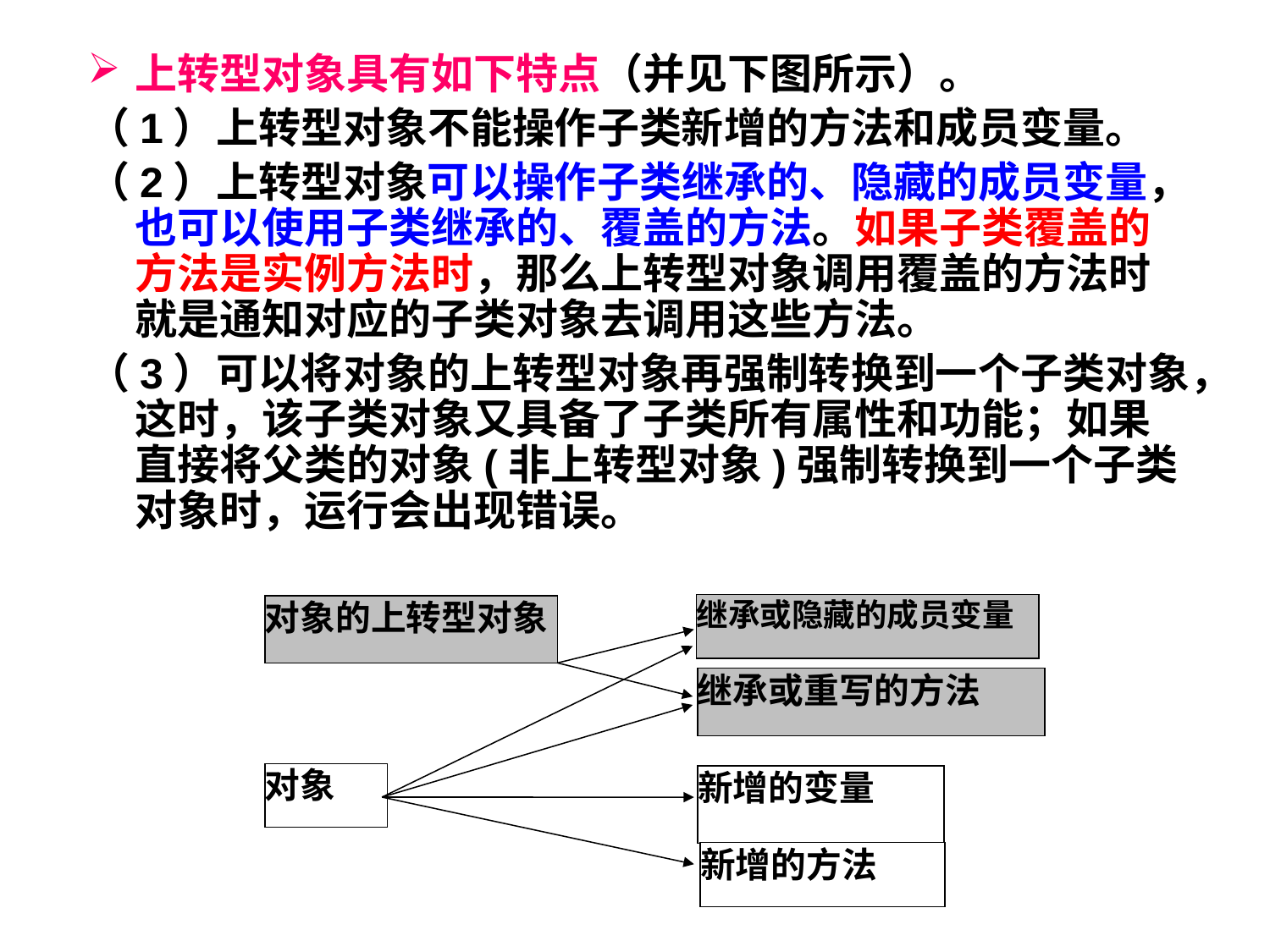

上转型对象具有如下特点（并见下图所示）。
（1）上转型对象不能操作子类新增的方法和成员变量。
（2）上转型对象可以操作子类继承的、隐藏的成员变量，也可以使用子类继承的、覆盖的方法。如果子类覆盖的方法是实例方法时，那么上转型对象调用覆盖的方法时就是通知对应的子类对象去调用这些方法。
（3）可以将对象的上转型对象再强制转换到一个子类对象，这时，该子类对象又具备了子类所有属性和功能；如果直接将父类的对象(非上转型对象)强制转换到一个子类对象时，运行会出现错误。
继承或隐藏的成员变量
对象的上转型对象

继承或重写的方法

对象
新增的变量

新增的方法